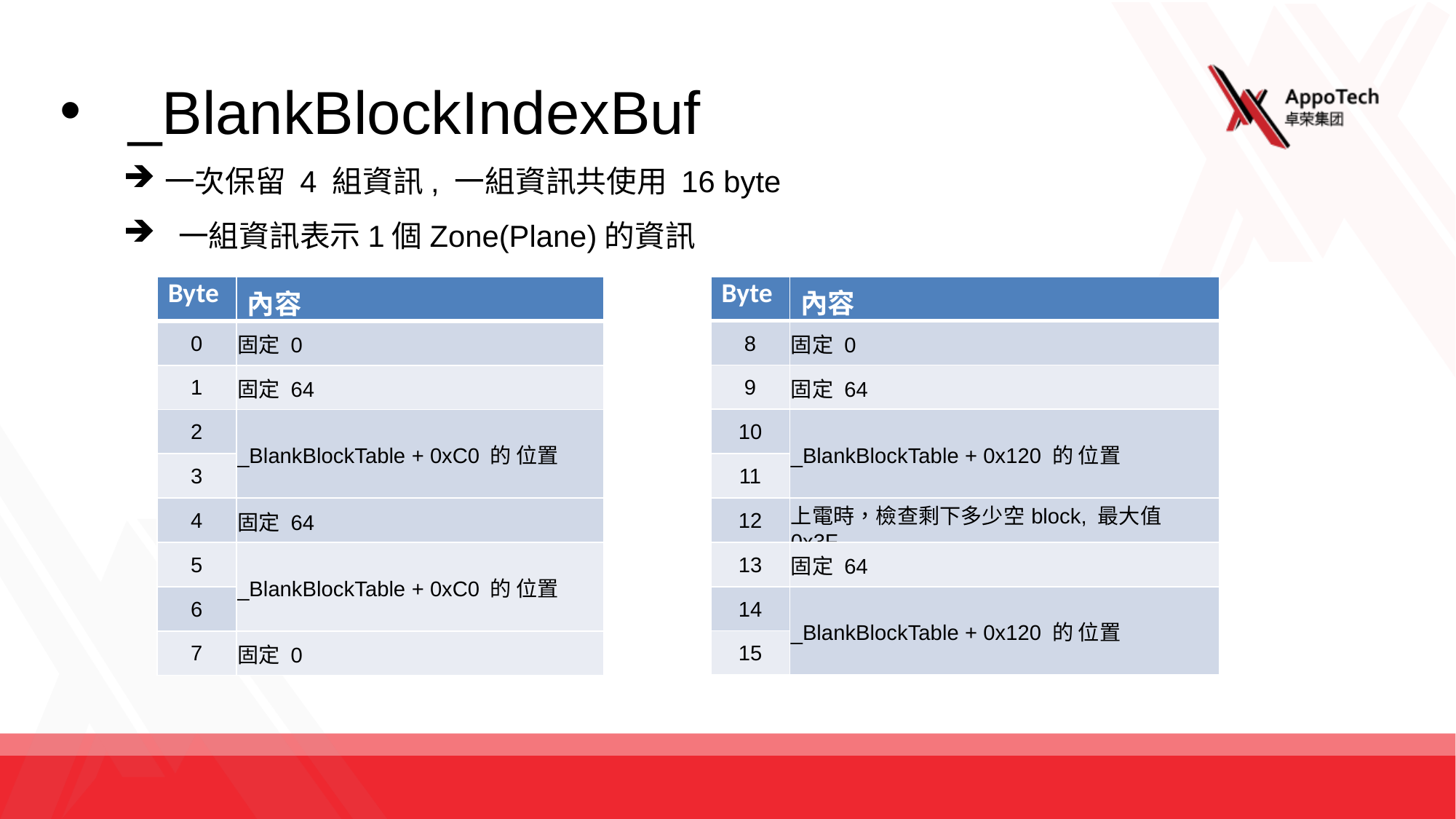

#
_BlankBlockIndexBuf
一次保留 4 組資訊, 一組資訊共使用 16 byte
 一組資訊表示1個Zone(Plane)的資訊
| Byte | 內容 |
| --- | --- |
| 8 | 固定 0 |
| 9 | 固定 64 |
| 10 | \_BlankBlockTable + 0x120 的 位置 |
| 11 |  |
| 12 | 上電時，檢查剩下多少空block, 最大值 0x3F |
| 13 | 固定 64 |
| 14 | \_BlankBlockTable + 0x120 的 位置 |
| 15 |  |
| Byte | 內容 |
| --- | --- |
| 0 | 固定 0 |
| 1 | 固定 64 |
| 2 | \_BlankBlockTable + 0xC0 的 位置 |
| 3 |  |
| 4 | 固定 64 |
| 5 | \_BlankBlockTable + 0xC0 的 位置 |
| 6 | \_BlankBlockTable + 0xC0 的 位置 |
| 7 | 固定 0 |